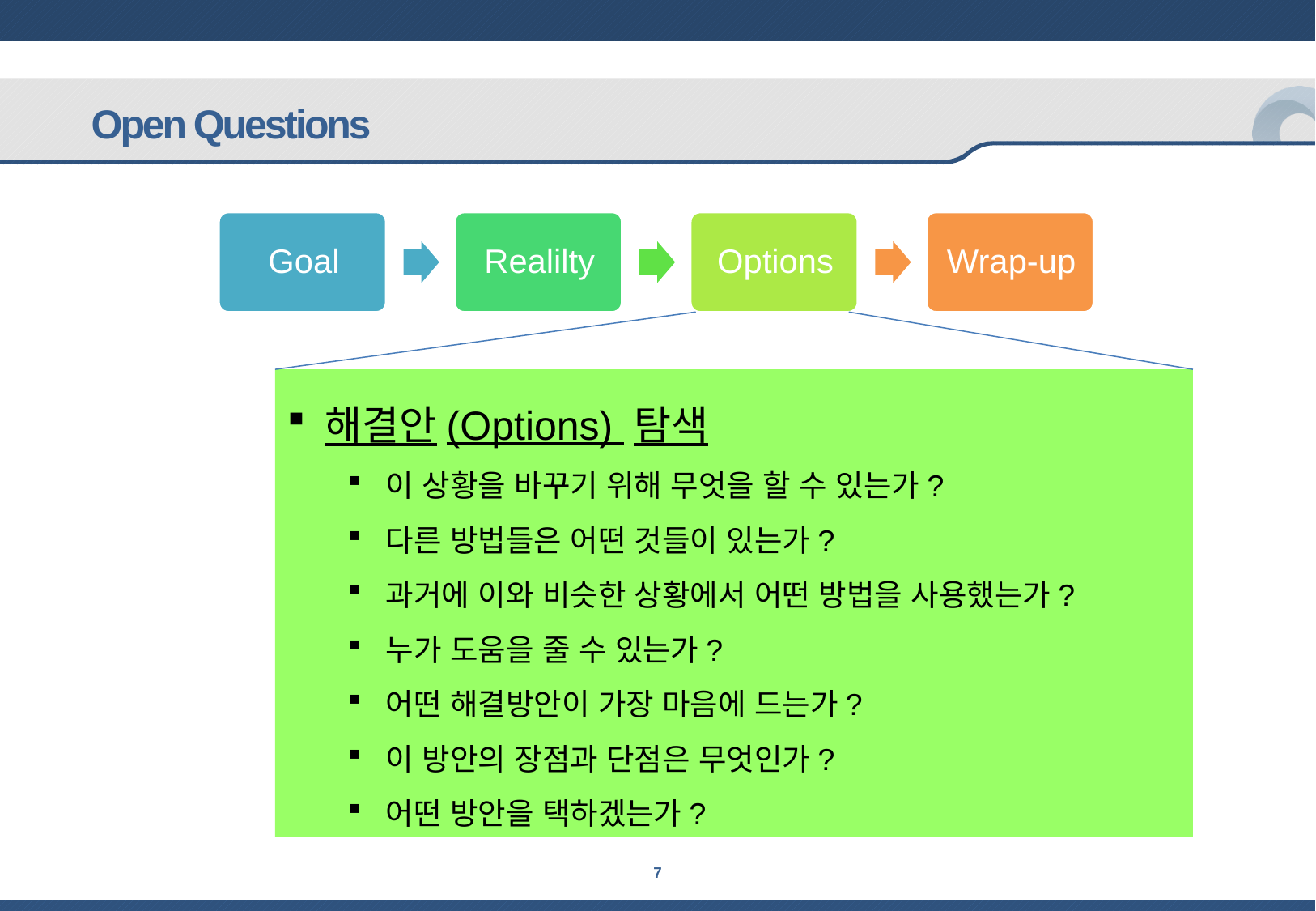

Open Questions
Goal

Realilty

Options

Wrap-up
해결안(Options) 탐색
이 상황을 바꾸기 위해 무엇을 할 수 있는가?
다른 방법들은 어떤 것들이 있는가?
과거에 이와 비슷한 상황에서 어떤 방법을 사용했는가?
누가 도움을 줄 수 있는가?
어떤 해결방안이 가장 마음에 드는가?
이 방안의 장점과 단점은 무엇인가?
어떤 방안을 택하겠는가?